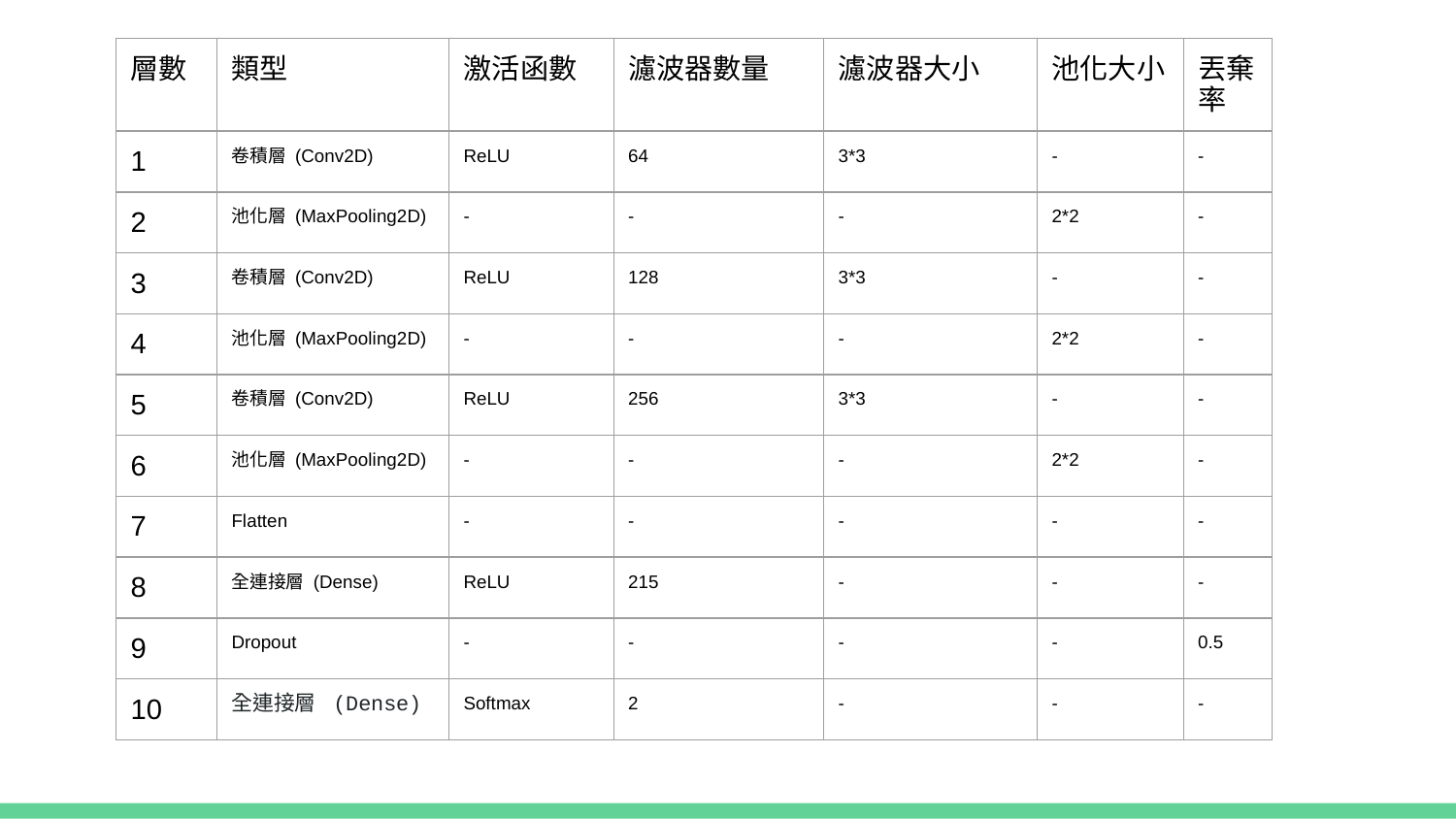

| 層數 | 類型 | 激活函數 | 濾波器數量 | 濾波器大小 | 池化大小 | 丟棄率 |
| --- | --- | --- | --- | --- | --- | --- |
| 1 | 卷積層 (Conv2D) | ReLU | 64 | 3\*3 | - | - |
| 2 | 池化層 (MaxPooling2D) | - | - | - | 2\*2 | - |
| 3 | 卷積層 (Conv2D) | ReLU | 128 | 3\*3 | - | - |
| 4 | 池化層 (MaxPooling2D) | - | - | - | 2\*2 | - |
| 5 | 卷積層 (Conv2D) | ReLU | 256 | 3\*3 | - | - |
| 6 | 池化層 (MaxPooling2D) | - | - | - | 2\*2 | - |
| 7 | Flatten | - | - | - | - | - |
| 8 | 全連接層 (Dense) | ReLU | 215 | - | - | - |
| 9 | Dropout | - | - | - | - | 0.5 |
| 10 | 全連接層 (Dense) | Softmax | 2 | - | - | - |